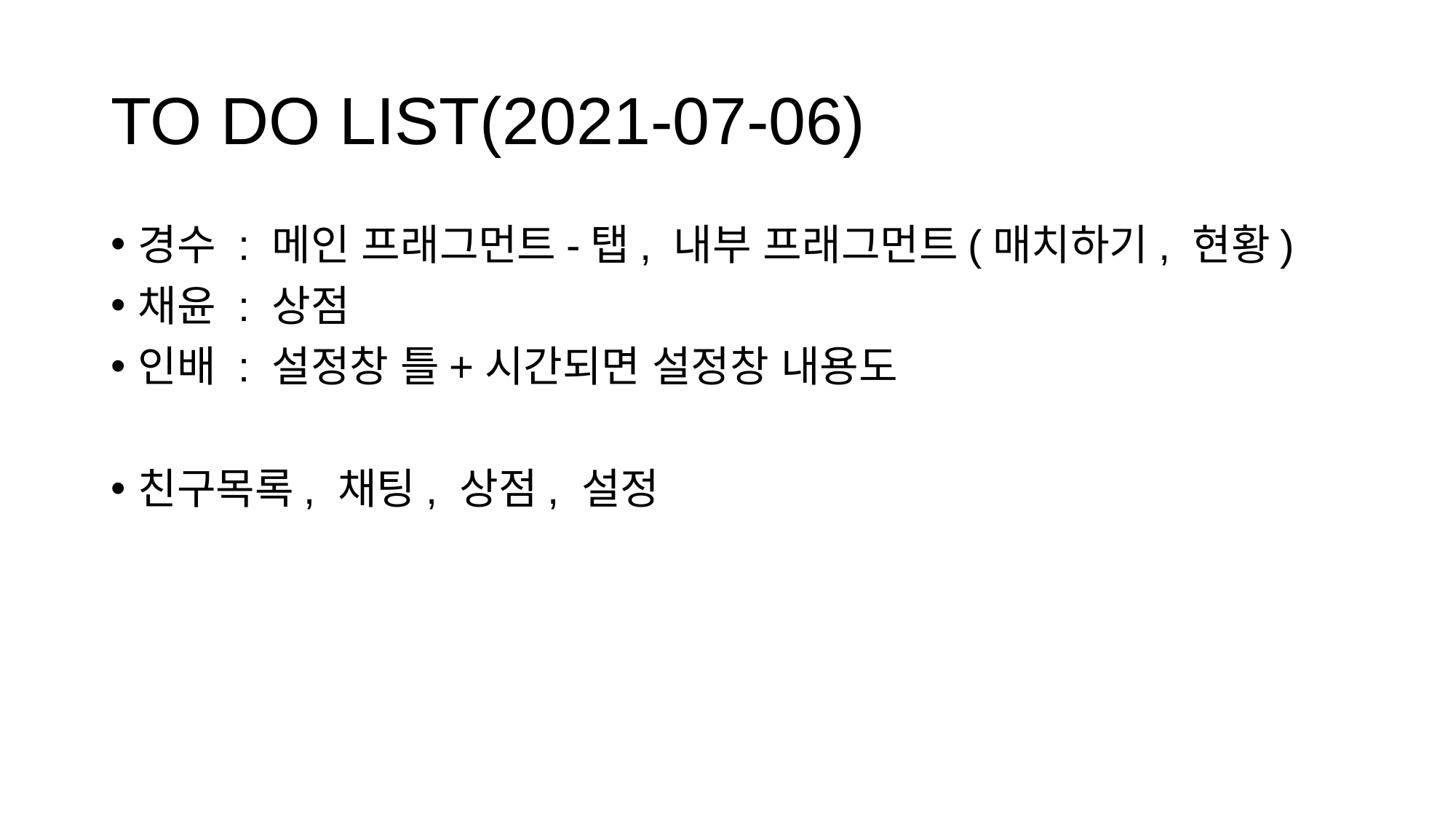

# TO DO LIST(2021-07-06)
경수 : 메인 프래그먼트-탭, 내부 프래그먼트(매치하기, 현황)
채윤 : 상점
인배 : 설정창 틀+시간되면 설정창 내용도

친구목록, 채팅, 상점, 설정